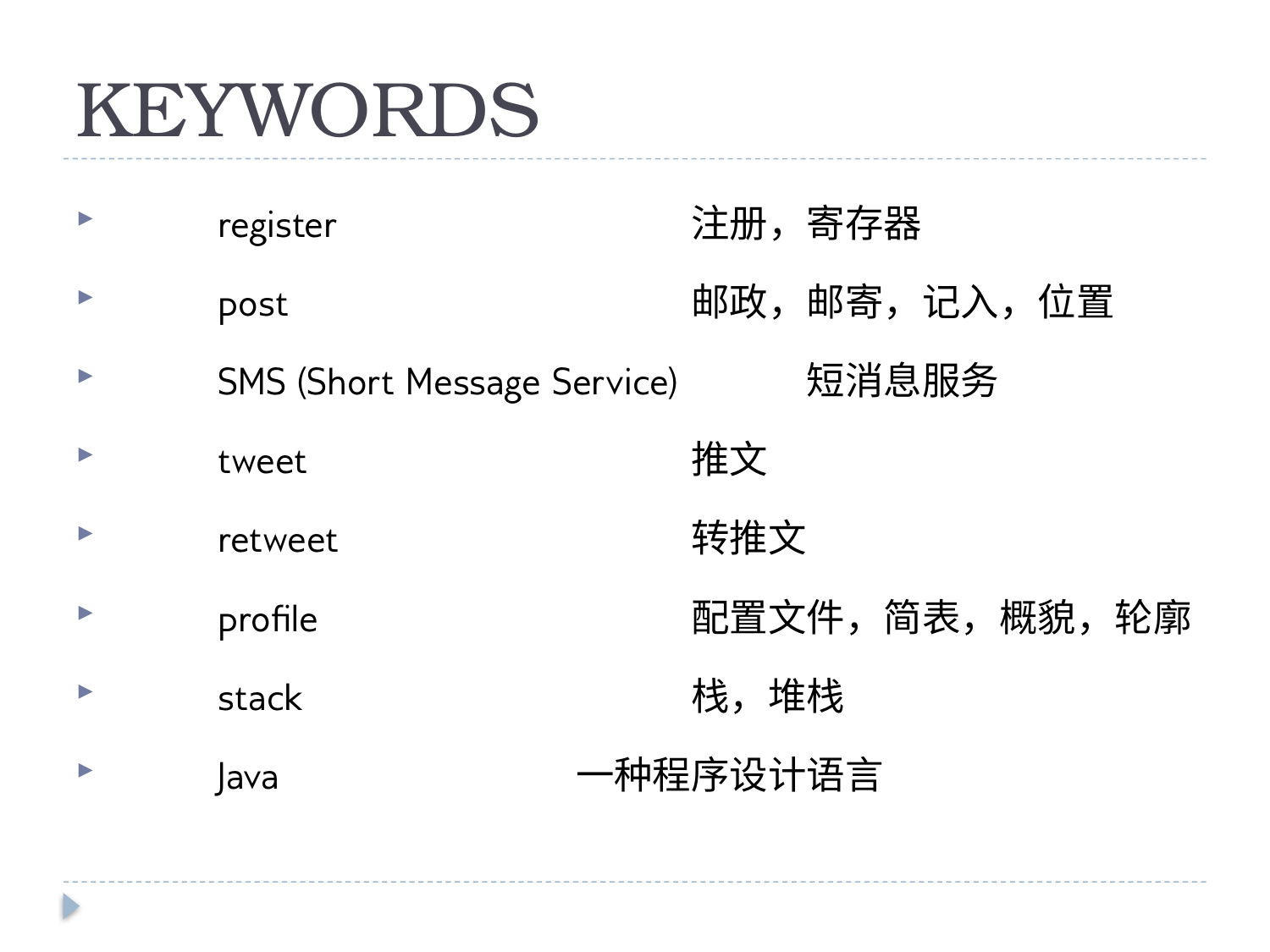

# KEYWORDS
         register                       	注册，寄存器
         post                         	邮政，邮寄，记入，位置
         SMS (Short Message Service)     	短消息服务
         tweet                        	推文
         retweet                       	转推文
         profile                       	配置文件，简表，概貌，轮廓
         stack                        	栈，堆栈
         Java                         	一种程序设计语言